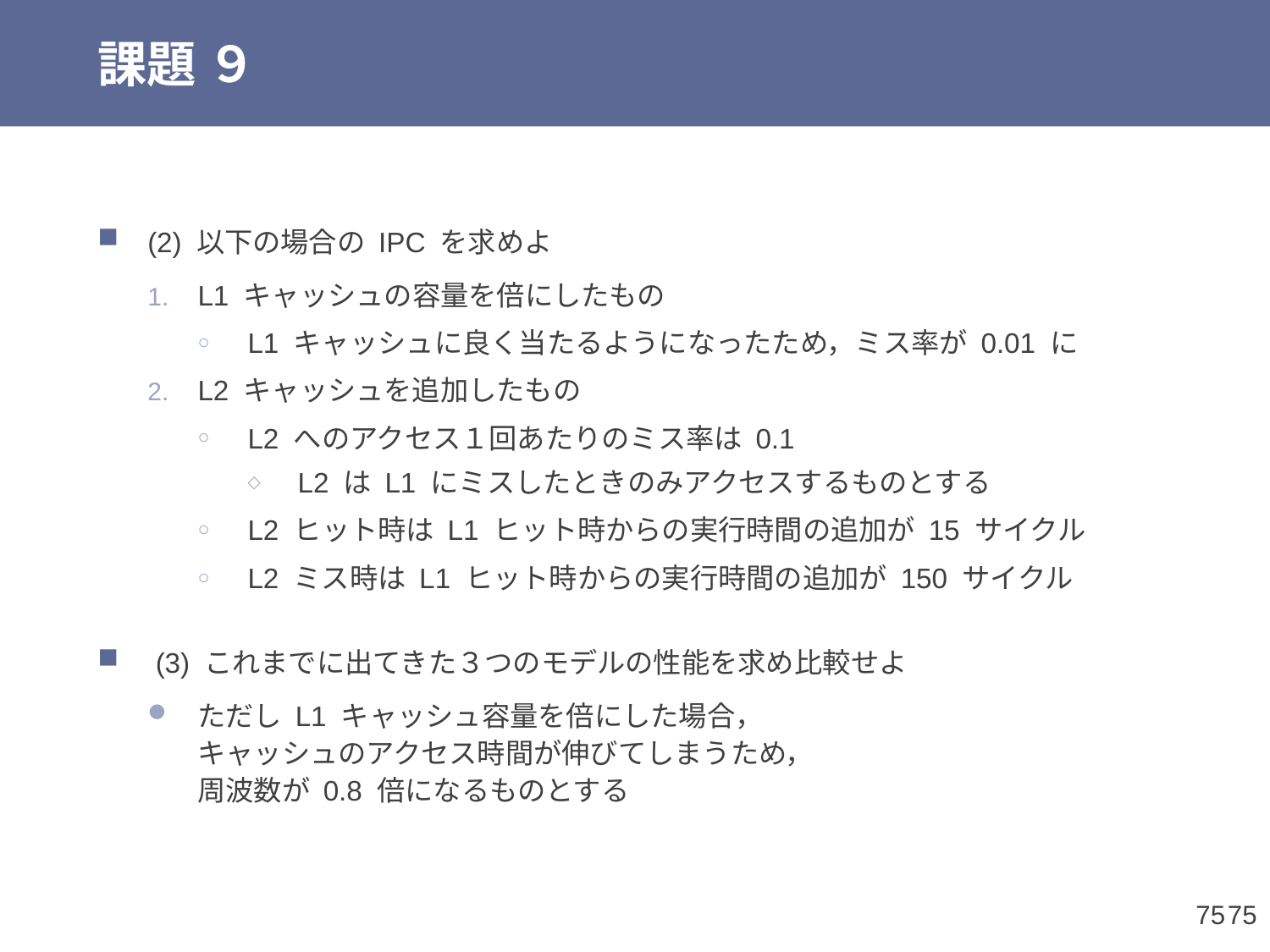

# 課題 ９
(2) 以下の場合の IPC を求めよ
L1 キャッシュの容量を倍にしたもの
L1 キャッシュに良く当たるようになったため，ミス率が 0.01 に
L2 キャッシュを追加したもの
L2 へのアクセス１回あたりのミス率は 0.1
L2 は L1 にミスしたときのみアクセスするものとする
L2 ヒット時は L1 ヒット時からの実行時間の追加が 15 サイクル
L2 ミス時は L1 ヒット時からの実行時間の追加が 150 サイクル
 (3) これまでに出てきた３つのモデルの性能を求め比較せよ
ただし L1 キャッシュ容量を倍にした場合，
キャッシュのアクセス時間が伸びてしまうため，
周波数が 0.8 倍になるものとする
75